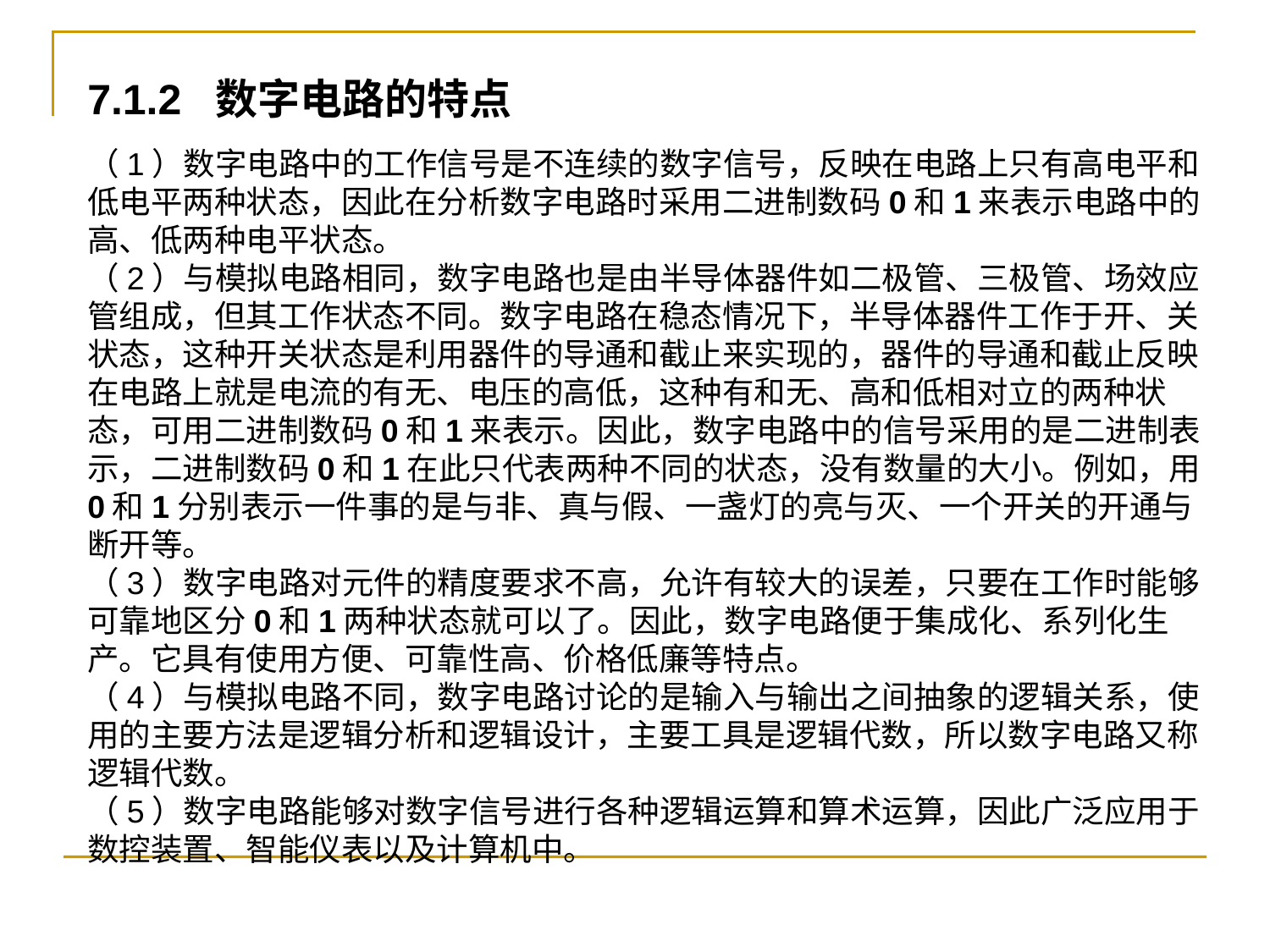

7.1.2  数字电路的特点
（1）数字电路中的工作信号是不连续的数字信号，反映在电路上只有高电平和低电平两种状态，因此在分析数字电路时采用二进制数码0和1来表示电路中的高、低两种电平状态。
（2）与模拟电路相同，数字电路也是由半导体器件如二极管、三极管、场效应管组成，但其工作状态不同。数字电路在稳态情况下，半导体器件工作于开、关状态，这种开关状态是利用器件的导通和截止来实现的，器件的导通和截止反映在电路上就是电流的有无、电压的高低，这种有和无、高和低相对立的两种状态，可用二进制数码0和1来表示。因此，数字电路中的信号采用的是二进制表示，二进制数码0和1在此只代表两种不同的状态，没有数量的大小。例如，用0和1分别表示一件事的是与非、真与假、一盏灯的亮与灭、一个开关的开通与断开等。
（3）数字电路对元件的精度要求不高，允许有较大的误差，只要在工作时能够可靠地区分0和1两种状态就可以了。因此，数字电路便于集成化、系列化生产。它具有使用方便、可靠性高、价格低廉等特点。
（4）与模拟电路不同，数字电路讨论的是输入与输出之间抽象的逻辑关系，使用的主要方法是逻辑分析和逻辑设计，主要工具是逻辑代数，所以数字电路又称逻辑代数。
（5）数字电路能够对数字信号进行各种逻辑运算和算术运算，因此广泛应用于数控装置、智能仪表以及计算机中。